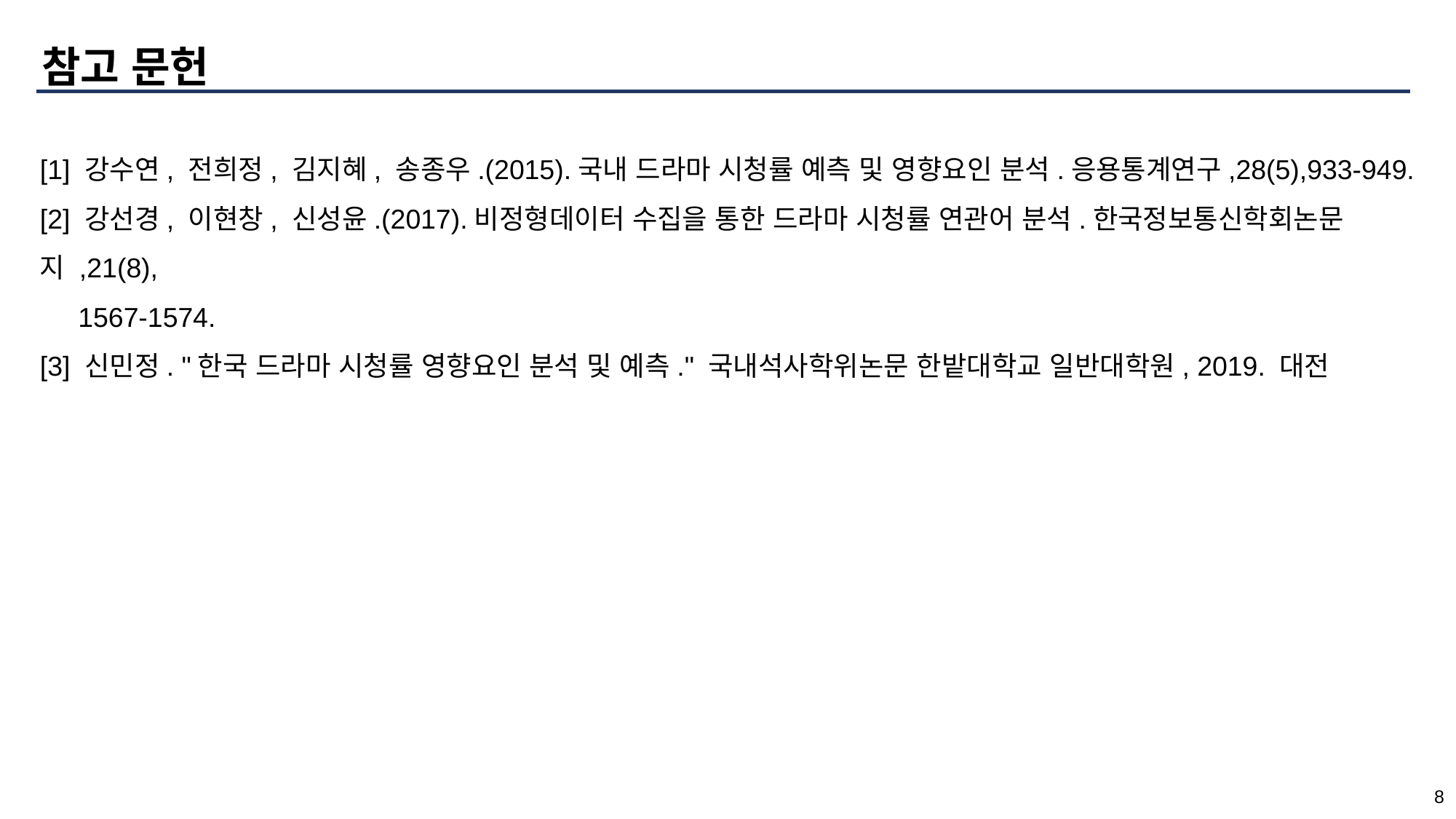

참고 문헌
[1] 강수연, 전희정, 김지혜, 송종우.(2015).국내 드라마 시청률 예측 및 영향요인 분석.응용통계연구,28(5),933-949.
[2] 강선경, 이현창, 신성윤.(2017).비정형데이터 수집을 통한 드라마 시청률 연관어 분석.한국정보통신학회논문지 ,21(8),
     1567-1574.
[3] 신민정. "한국 드라마 시청률 영향요인 분석 및 예측." 국내석사학위논문 한밭대학교 일반대학원, 2019. 대전
8